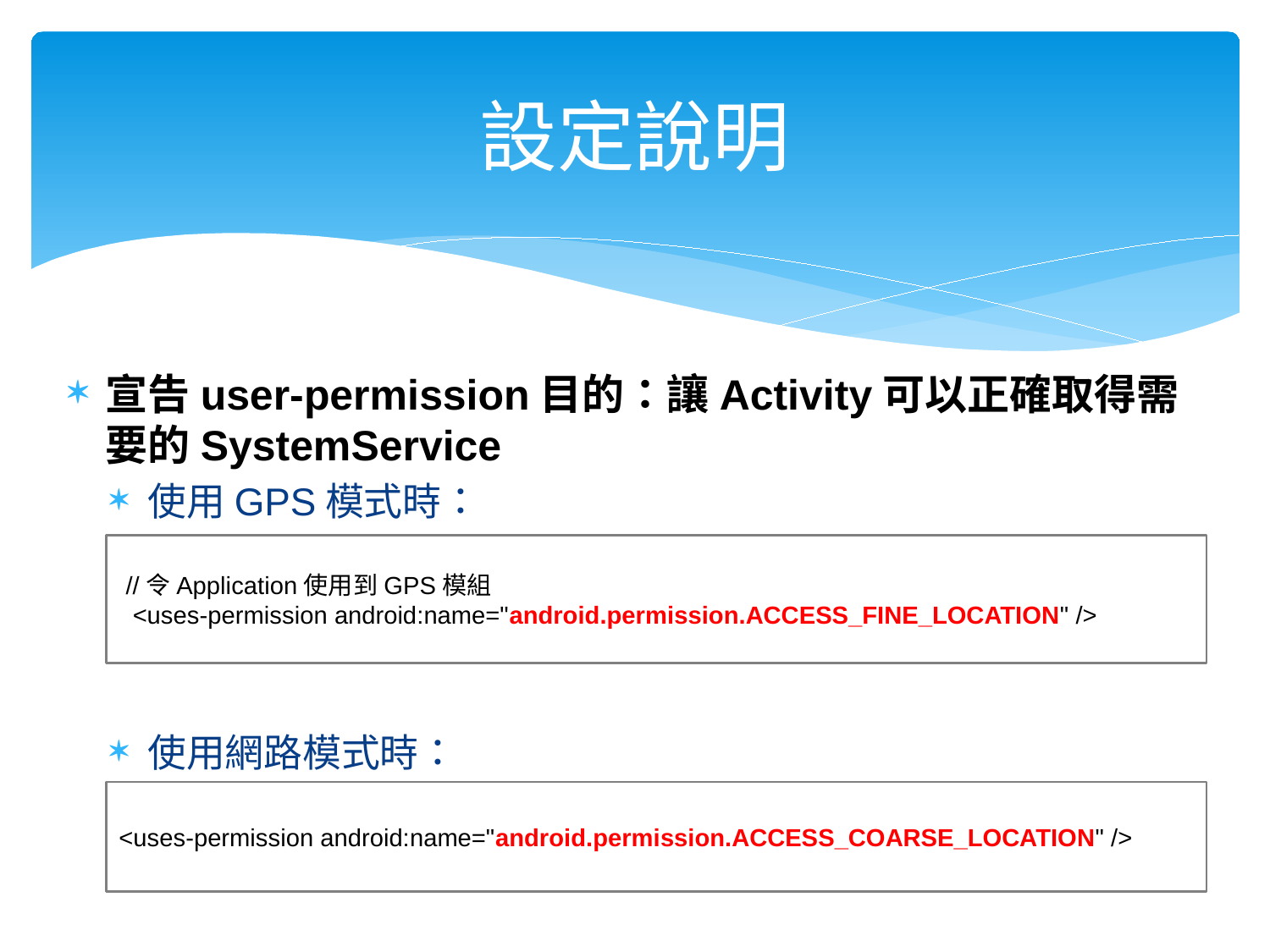

# 設定說明
宣告user-permission目的：讓Activity可以正確取得需要的SystemService
使用GPS模式時：

使用網路模式時：

 //令Application使用到GPS模組
  <uses-permission android:name="android.permission.ACCESS_FINE_LOCATION" />
<uses-permission android:name="android.permission.ACCESS_COARSE_LOCATION" />